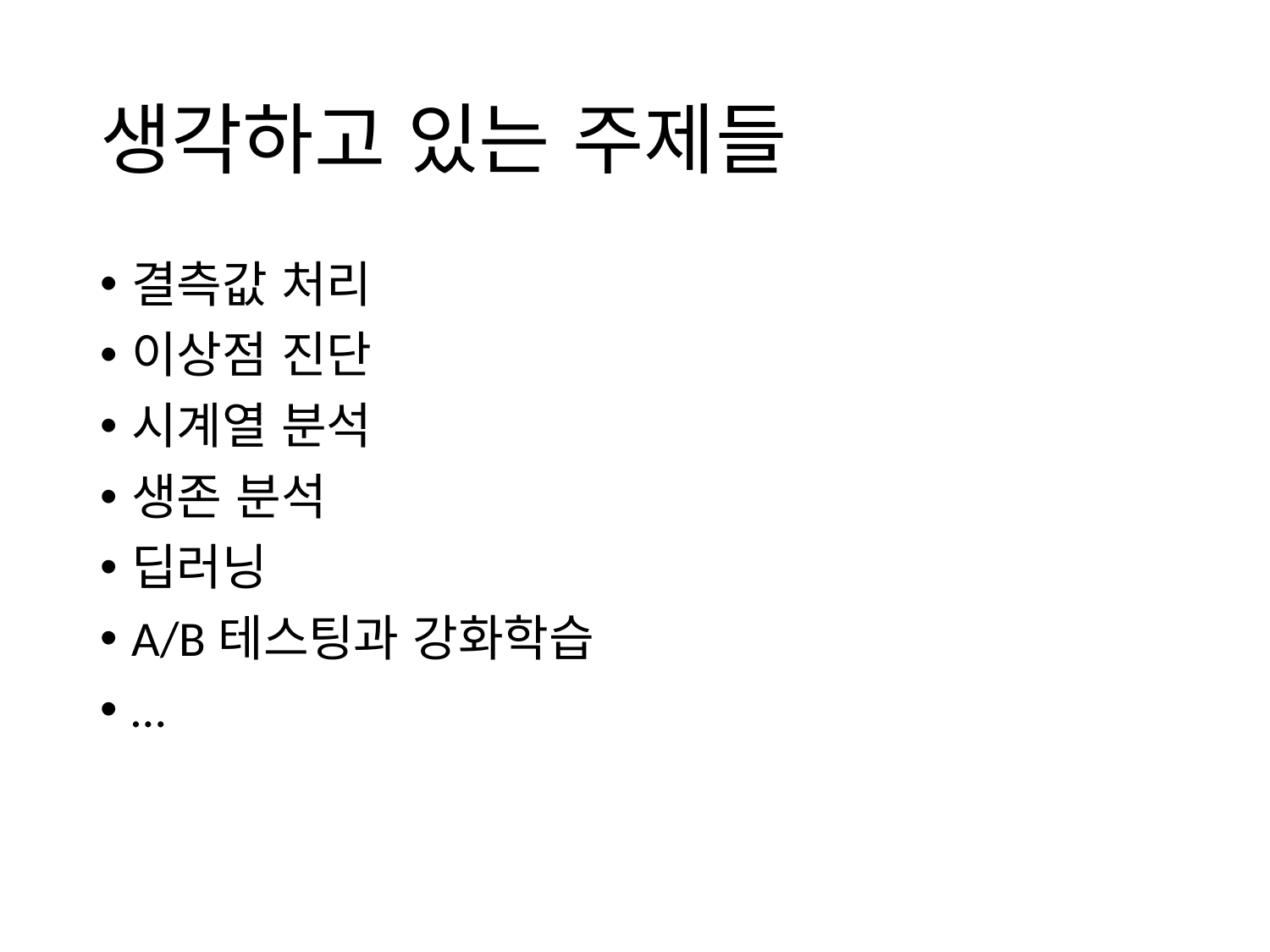

# 생각하고 있는 주제들
결측값 처리
이상점 진단
시계열 분석
생존 분석
딥러닝
A/B테스팅과 강화학습
…